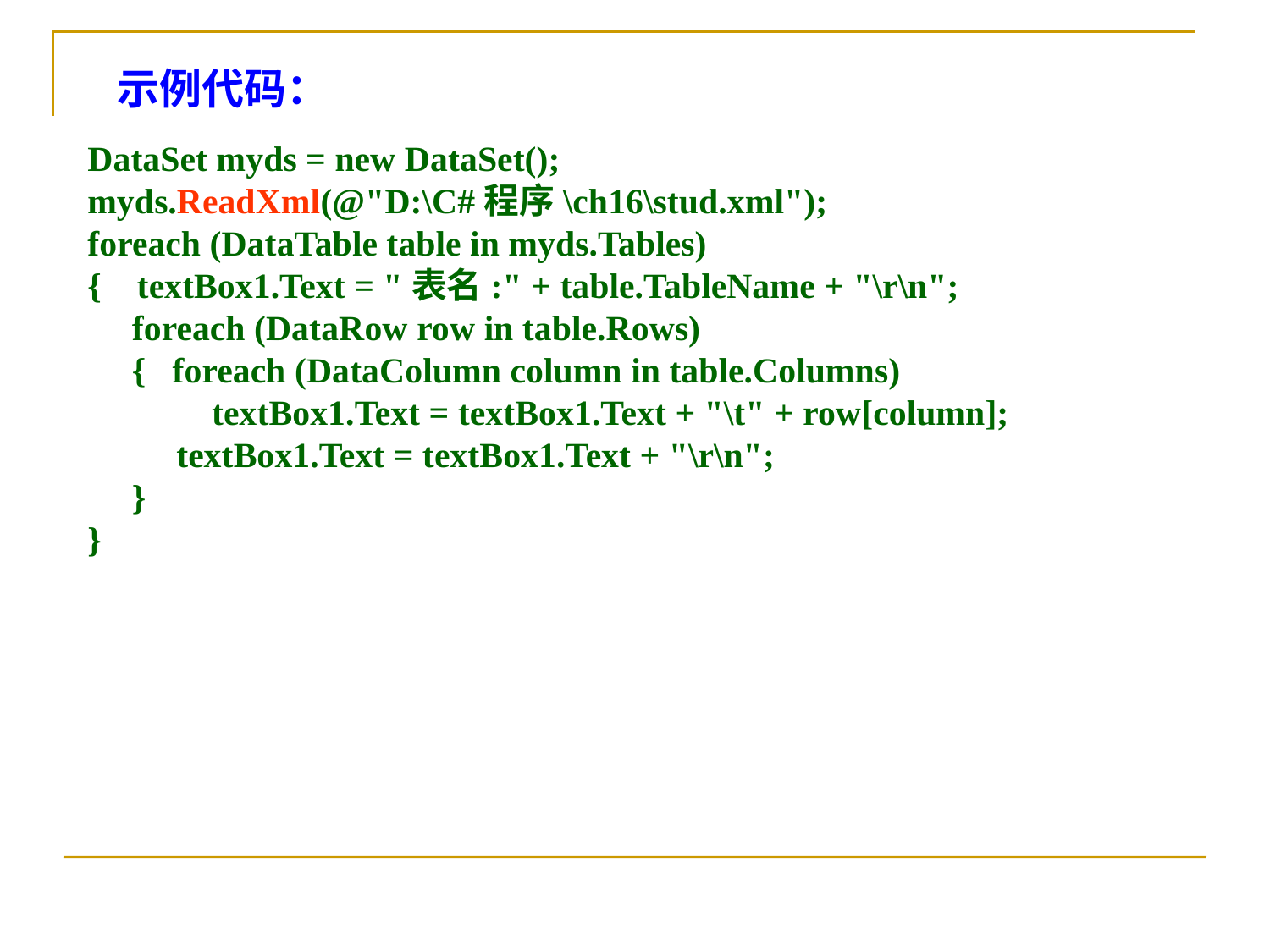

示例代码：
DataSet myds = new DataSet();
myds.ReadXml(@"D:\C#程序\ch16\stud.xml");
foreach (DataTable table in myds.Tables)
{    textBox1.Text = "表名:" + table.TableName + "\r\n";
     foreach (DataRow row in table.Rows)
     {   foreach (DataColumn column in table.Columns)
              textBox1.Text = textBox1.Text + "\t" + row[column];
          textBox1.Text = textBox1.Text + "\r\n";
     }
}